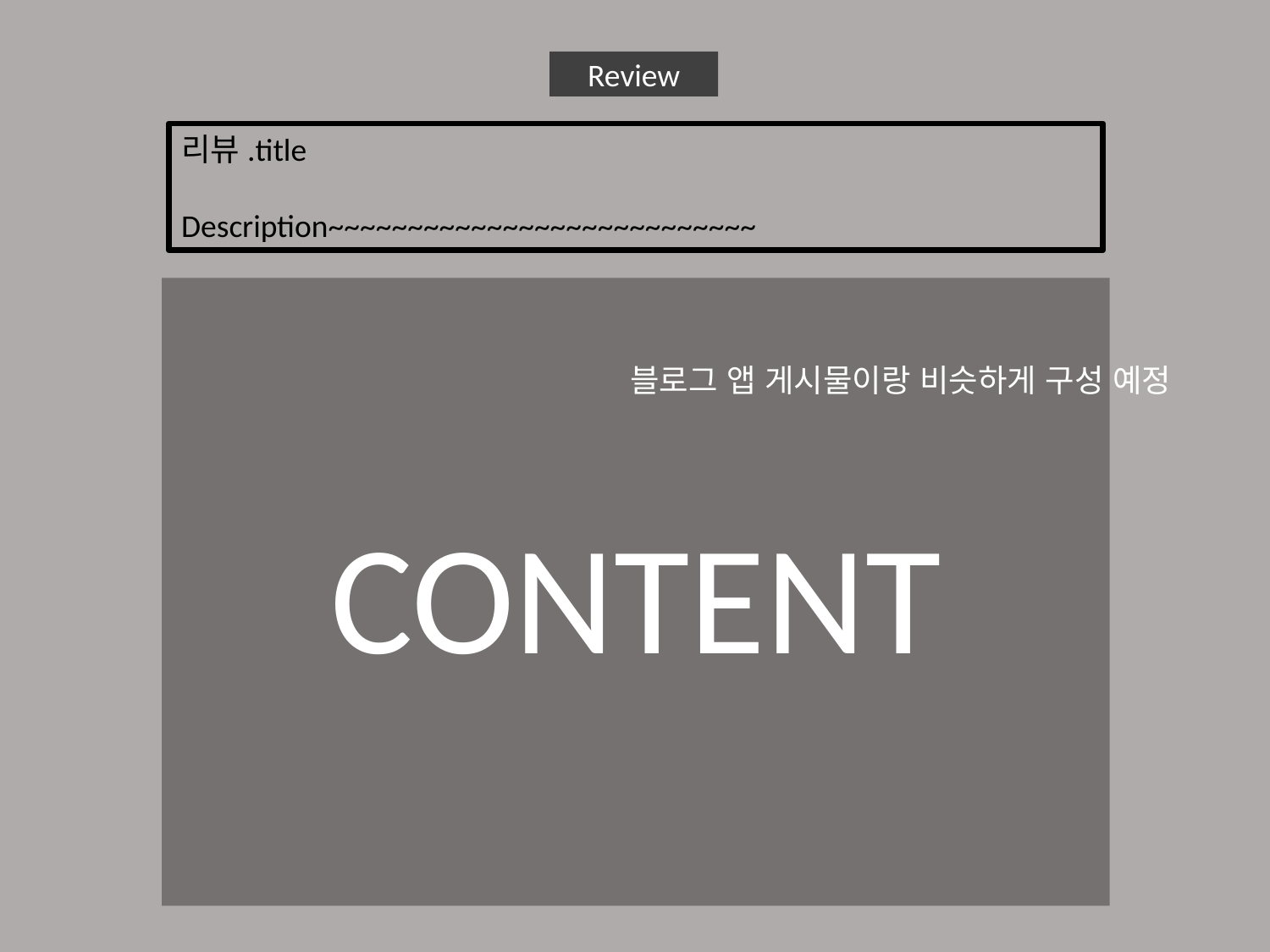

Review
리뷰.title

Description~~~~~~~~~~~~~~~~~~~~~~~~~~~
CONTENT
블로그 앱 게시물이랑 비슷하게 구성 예정